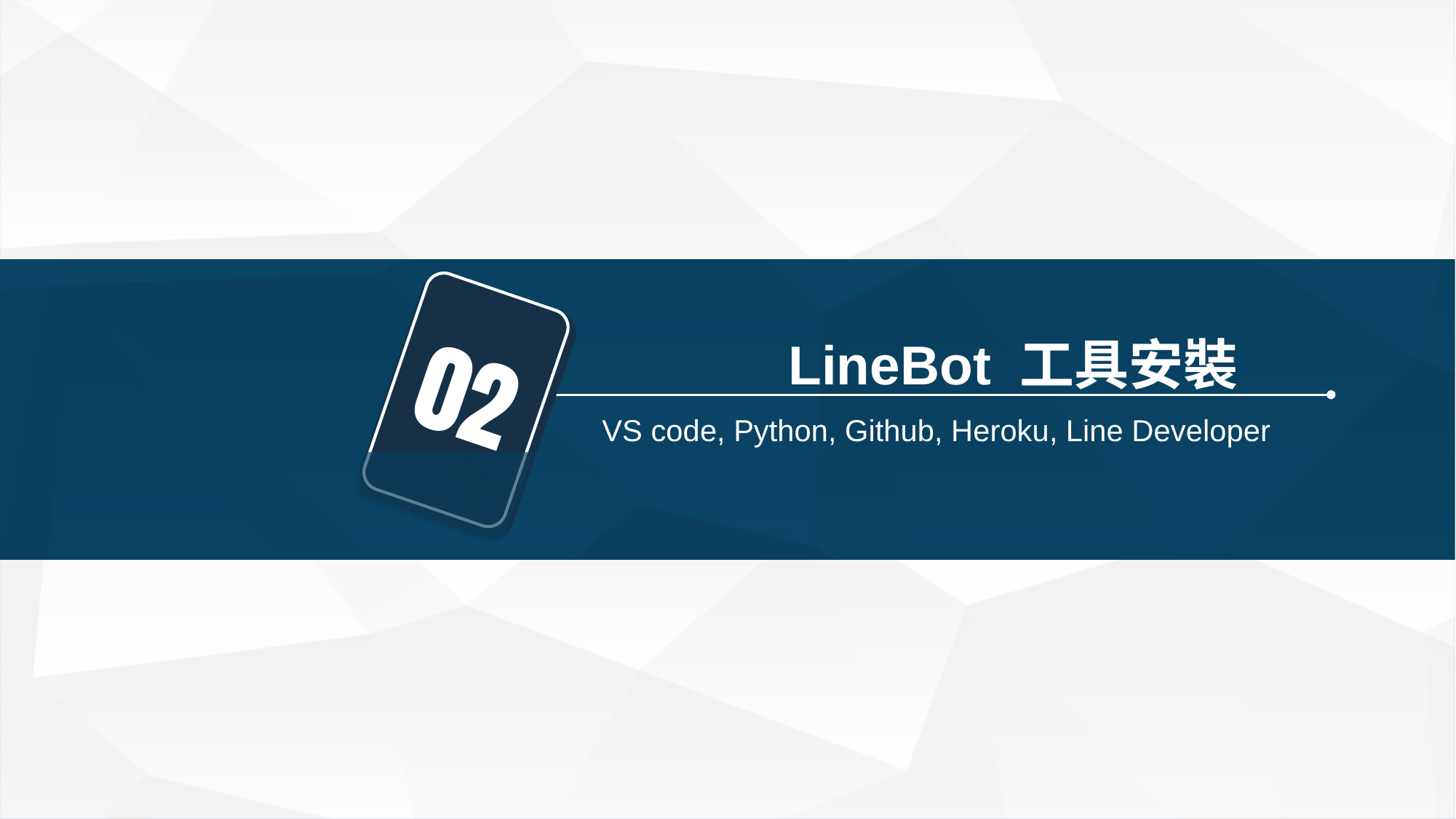

02

LineBot 工具安裝
VS code, Python, Github, Heroku, Line Developer